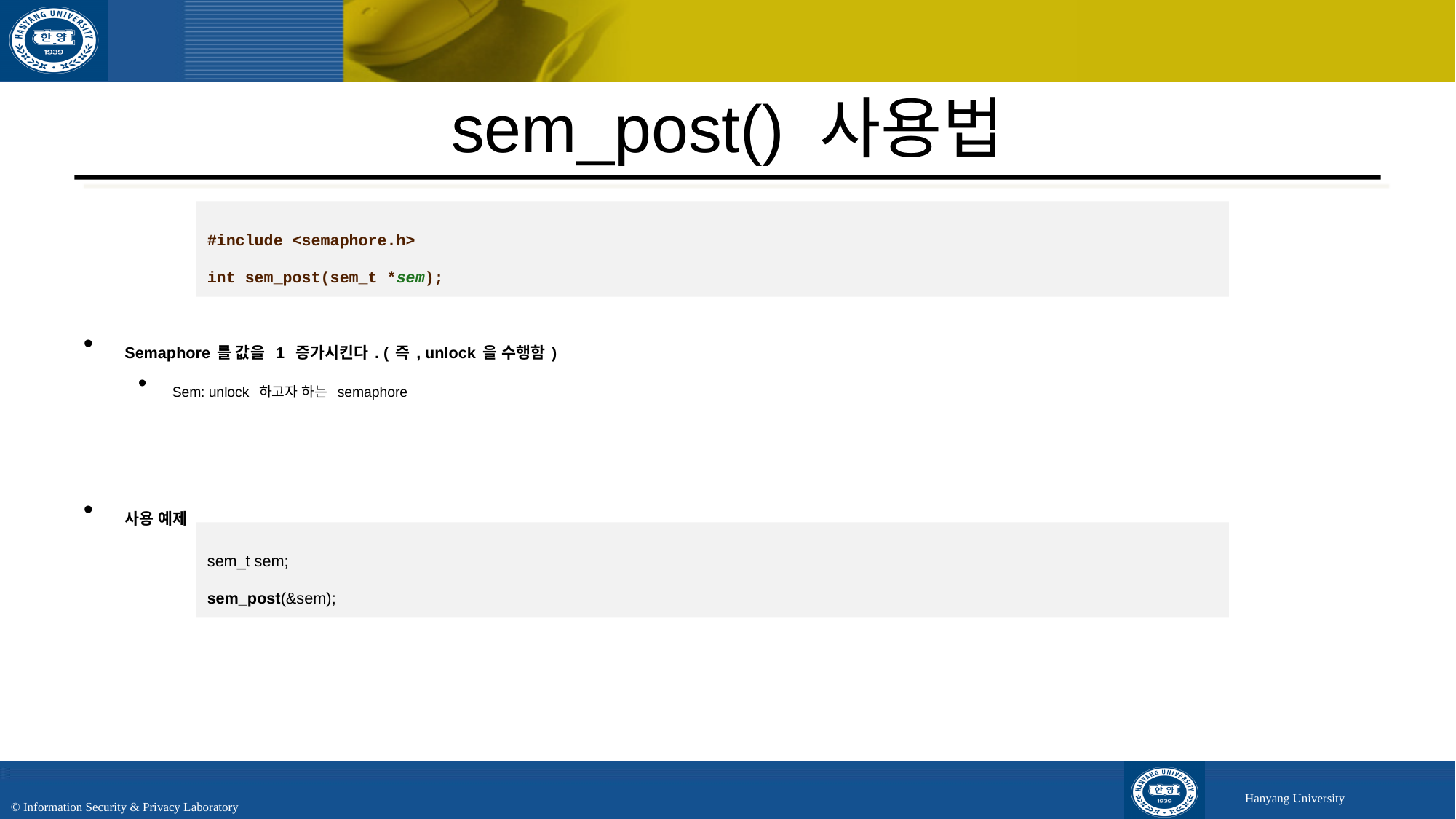

# sem_post() 사용법

Semaphore를 값을 1 증가시킨다. (즉, unlock을 수행함)
Sem: unlock 하고자 하는 semaphore

사용 예제
#include <semaphore.h>
int sem_post(sem_t *sem);
sem_t sem;
sem_post(&sem);